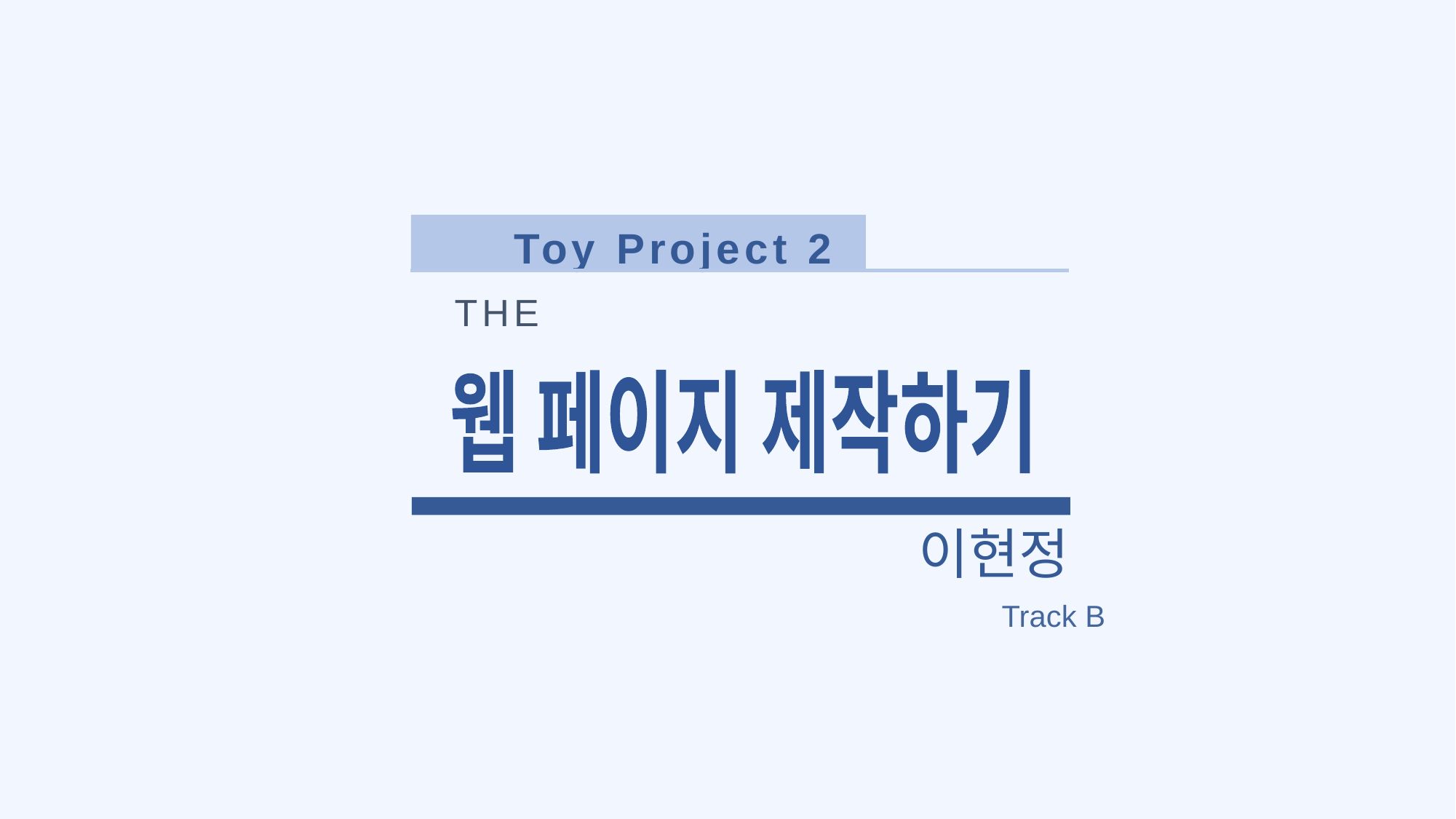

Toy Project 2
THE
웹 페이지 제작하기

이현정
Track B